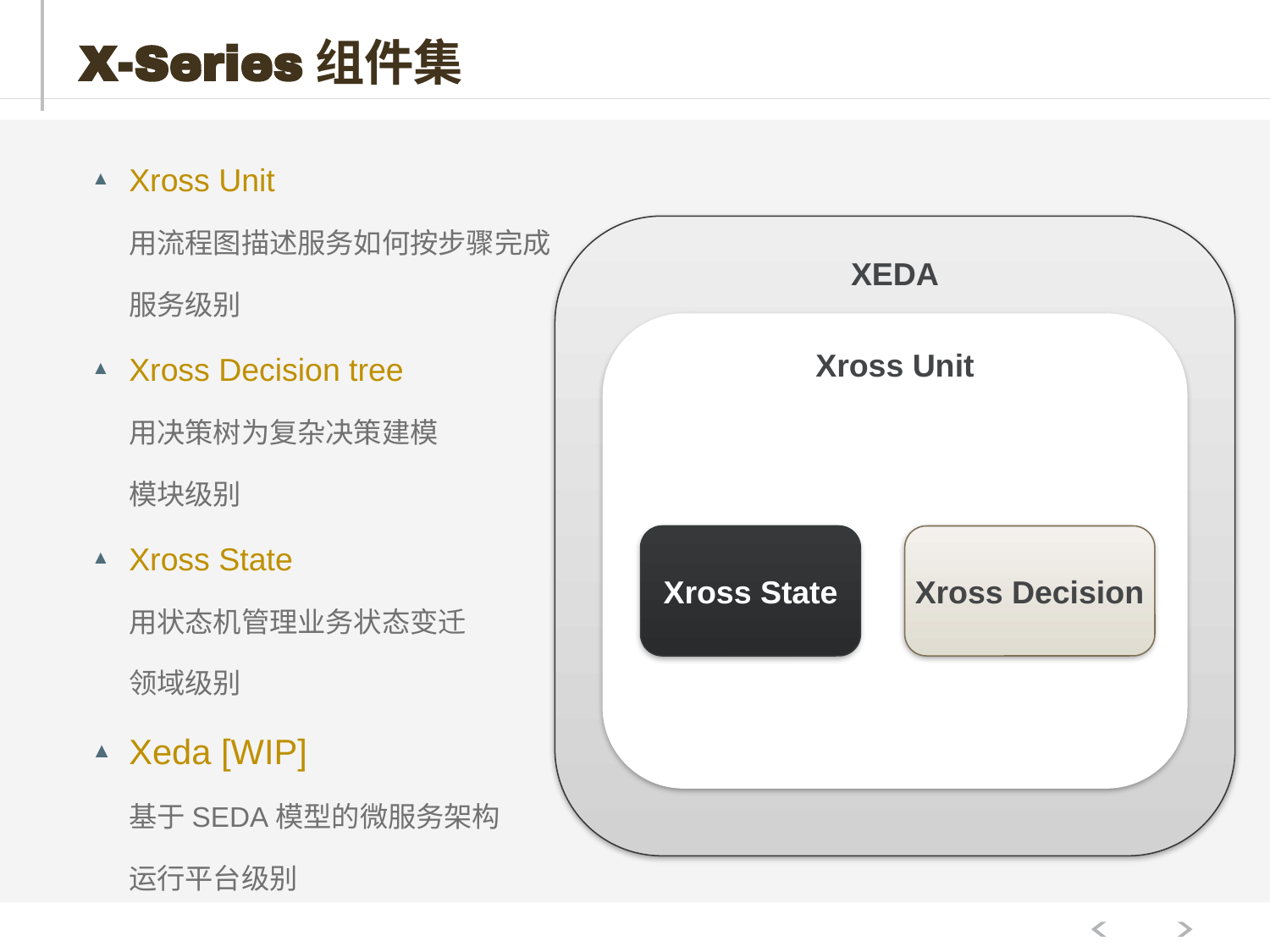

# X-Series组件集
Xross Unit
用流程图描述服务如何按步骤完成
服务级别
Xross Decision tree
用决策树为复杂决策建模
模块级别
Xross State
用状态机管理业务状态变迁
领域级别
Xeda [WIP]
基于SEDA模型的微服务架构
运行平台级别

XEDA
Xross Unit
Xross State
Xross Decision